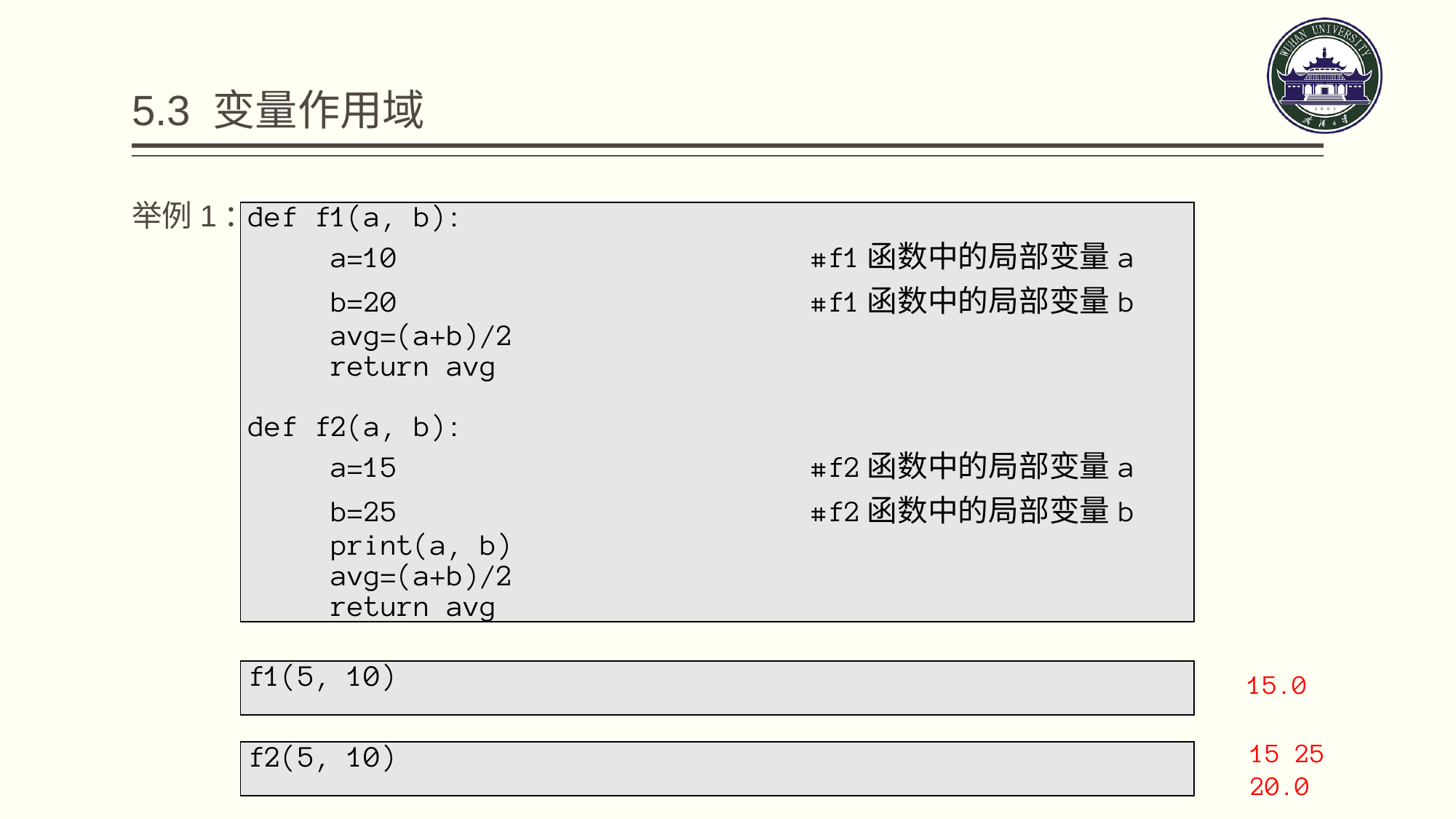

# 5.3 变量作用域
举例1：

| def f1(a, b): a=10 #f1函数中的局部变量a b=20 #f1函数中的局部变量b avg=(a+b)/2 return avg def f2(a, b): a=15 #f2函数中的局部变量a b=25 #f2函数中的局部变量b print(a, b) avg=(a+b)/2 return avg |
| --- |
| f1(5, 10) |
| --- |
15.0
15 25
20.0
| f2(5, 10) |
| --- |